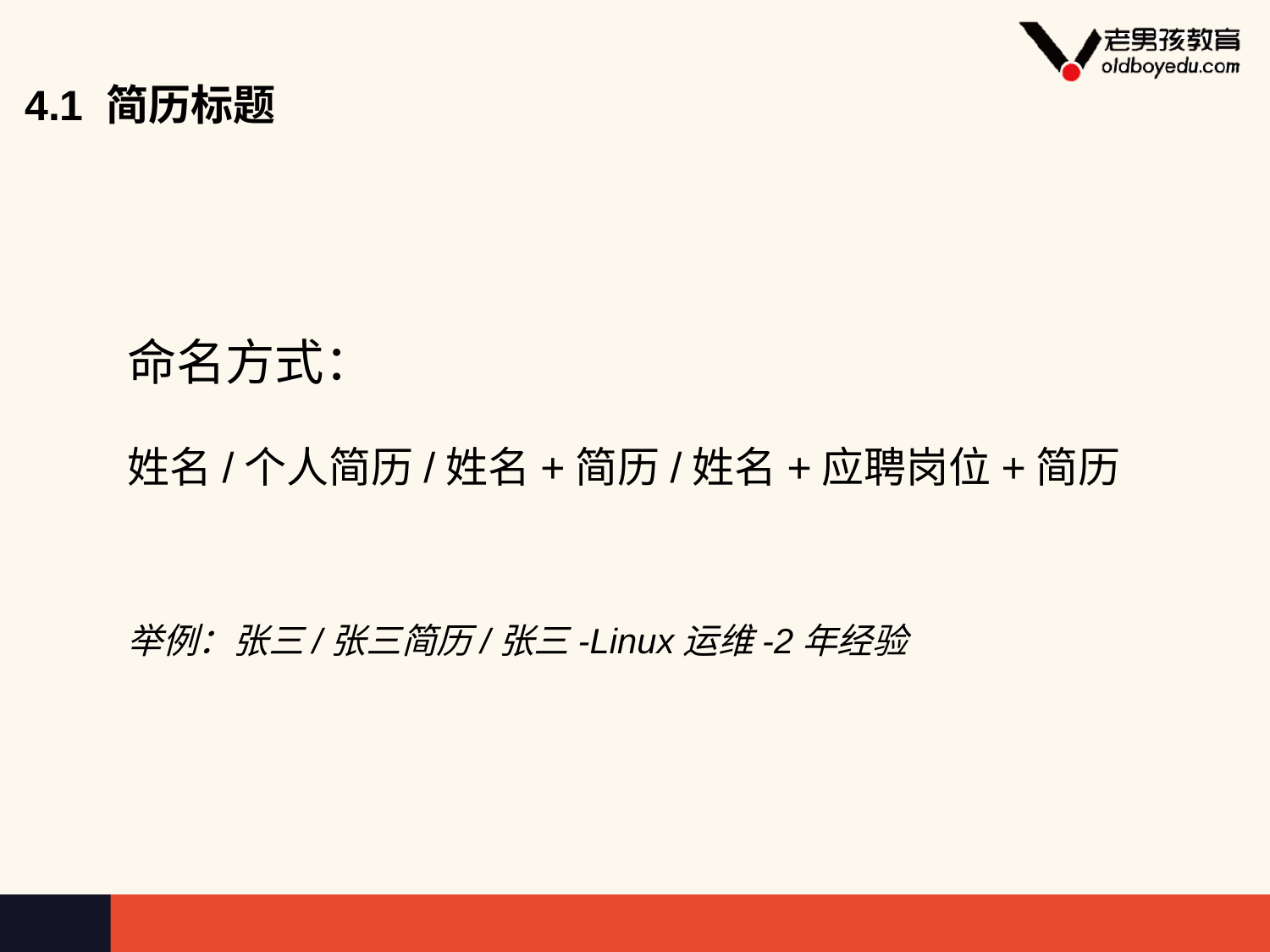

4.1 简历标题
命名方式：
姓名/个人简历/姓名+简历/姓名+应聘岗位+简历

举例：张三/张三简历/张三-Linux运维-2年经验